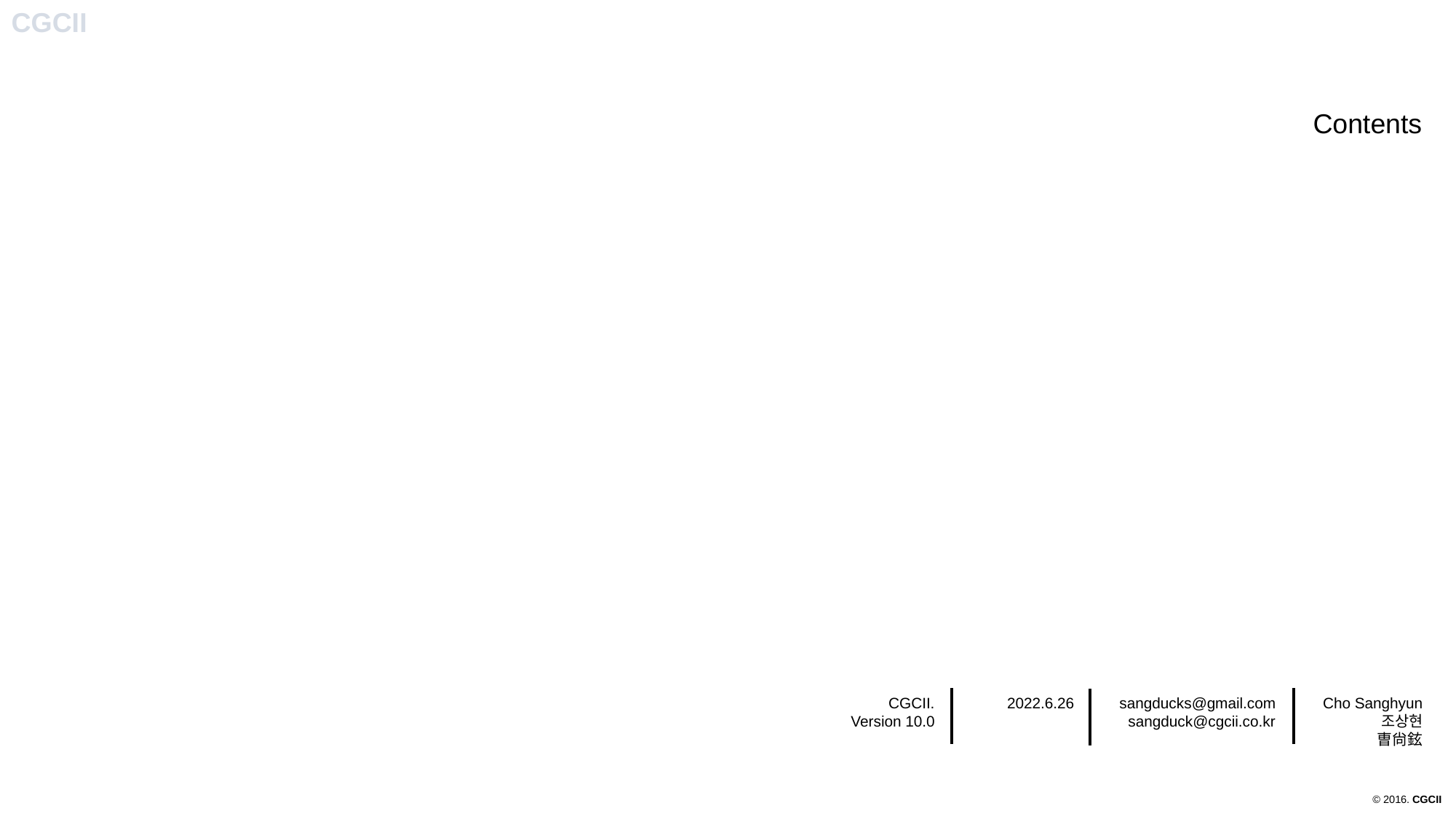

CGCII
Contents
CGCII.
Version 10.0
2022.6.26
sangducks@gmail.com
sangduck@cgcii.co.kr
Cho Sanghyun
조상현
曺尙鉉
© 2016. CGCII